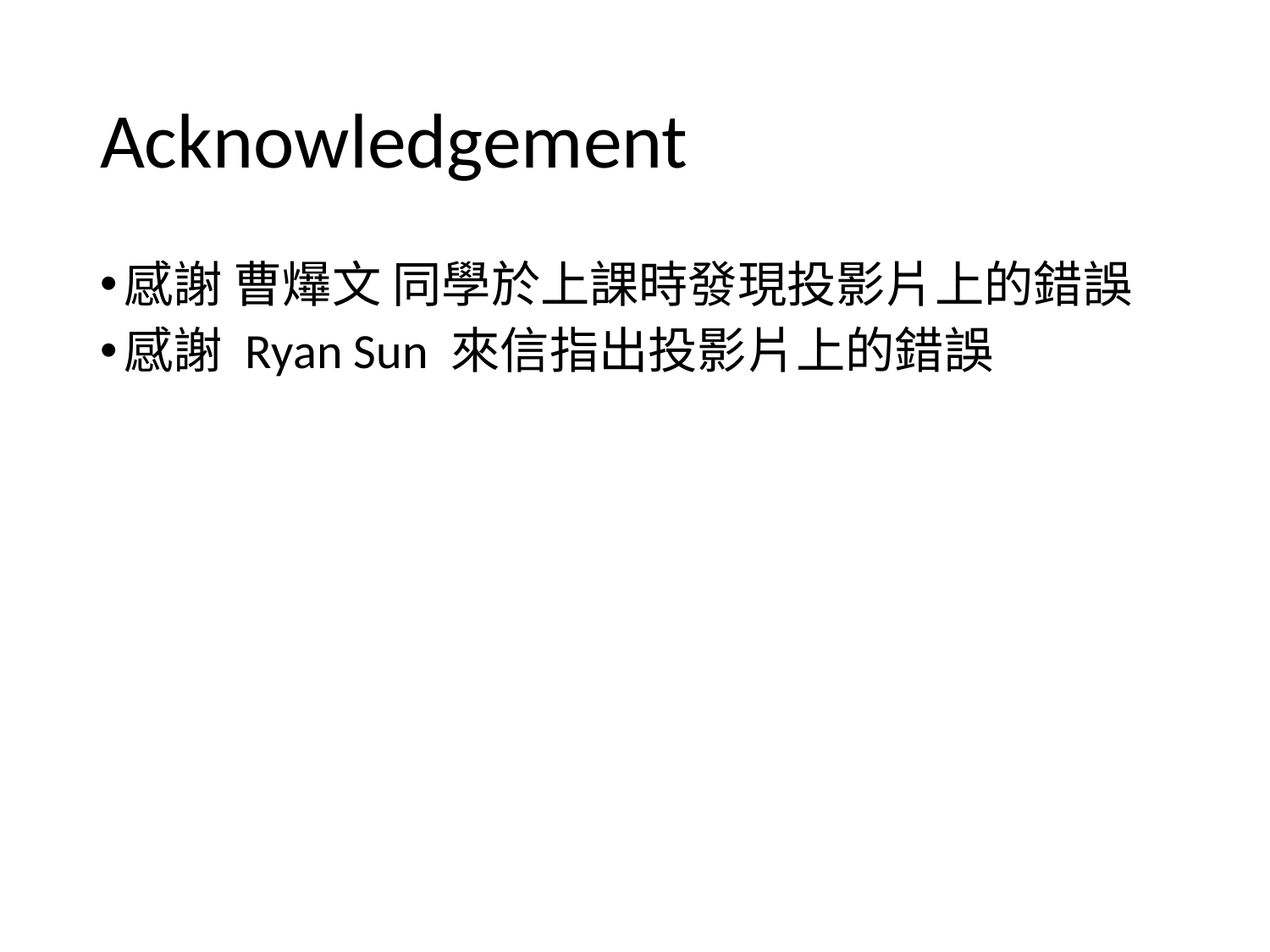

# Acknowledgement
感謝 曹爗文 同學於上課時發現投影片上的錯誤
感謝 Ryan Sun 來信指出投影片上的錯誤